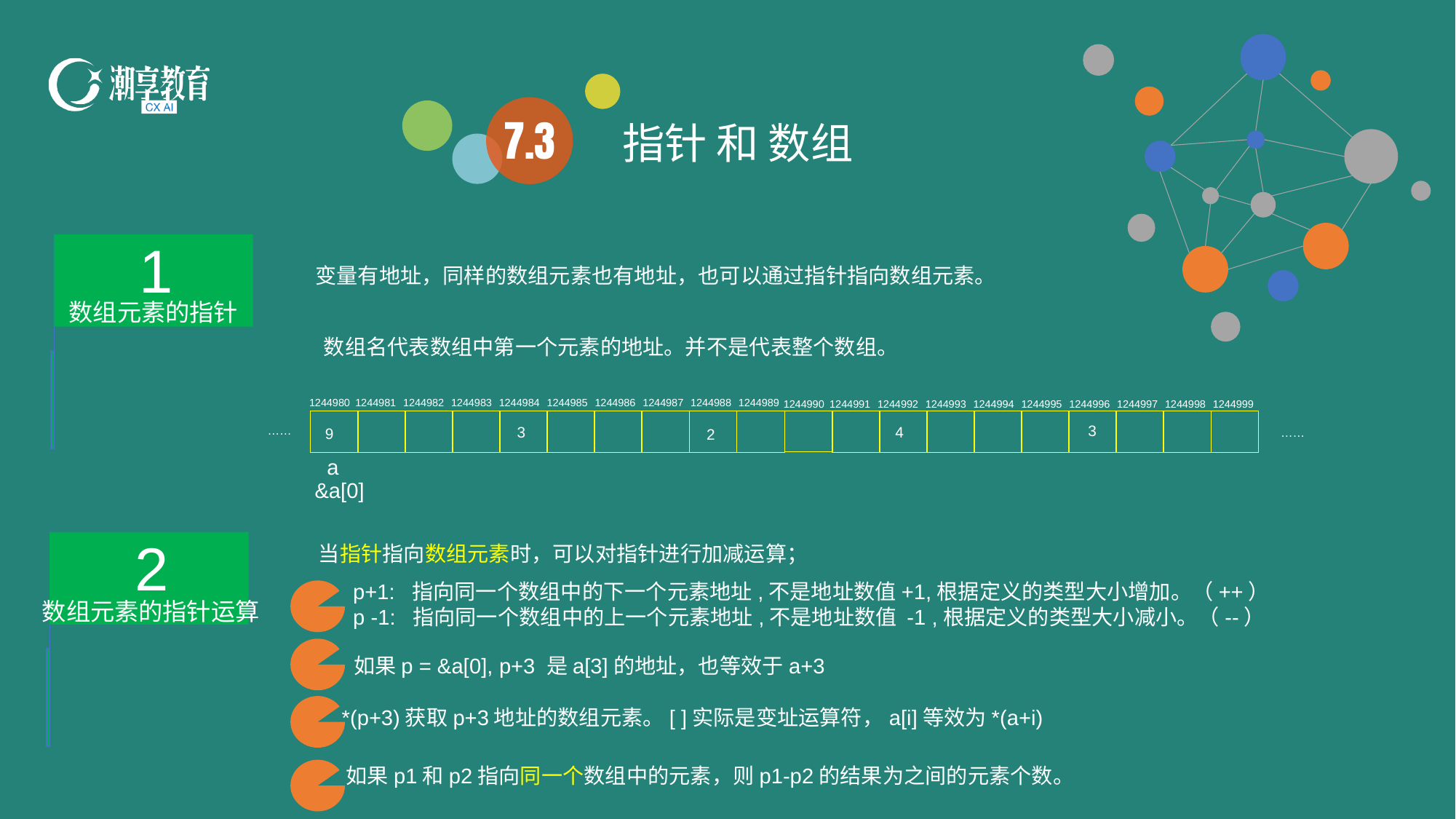

7.3

指针 和 数组
1

数组元素的指针

变量有地址，同样的数组元素也有地址，也可以通过指针指向数组元素。
数组名代表数组中第一个元素的地址。并不是代表整个数组。
1244980
1244981
1244982
1244983
1244984
1244985
1244986
1244987
1244988
1244989
1244990
1244991
1244992
1244993
1244994
1244995
1244996
1244997
1244998
1244999

3
……
4
3
9
……
2
a
&a[0]
2

数组元素的指针运算

当指针指向数组元素时，可以对指针进行加减运算；
p+1:  指向同一个数组中的下一个元素地址,不是地址数值+1,根据定义的类型大小增加。（++）
p -1:  指向同一个数组中的上一个元素地址,不是地址数值 -1 ,根据定义的类型大小减小。（--）

如果p = &a[0], p+3 是a[3]的地址，也等效于a+3

*(p+3)获取p+3地址的数组元素。[ ]实际是变址运算符，a[i]等效为*(a+i)
如果p1和p2指向同一个数组中的元素，则p1-p2的结果为之间的元素个数。